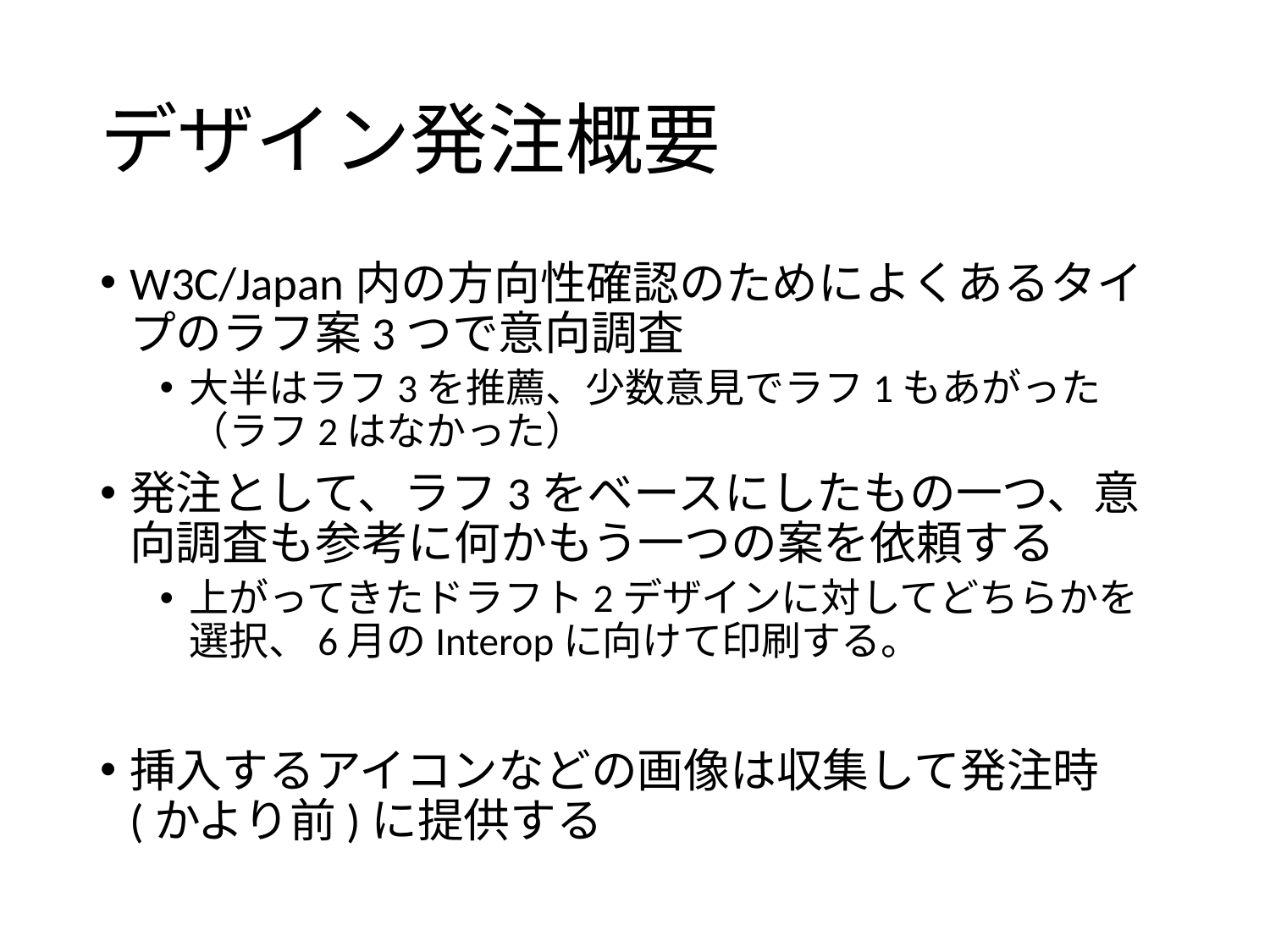

# デザイン発注概要
W3C/Japan内の方向性確認のためによくあるタイプのラフ案3つで意向調査
大半はラフ3を推薦、少数意見でラフ1もあがった（ラフ2はなかった）
発注として、ラフ3をベースにしたもの一つ、意向調査も参考に何かもう一つの案を依頼する
上がってきたドラフト2デザインに対してどちらかを選択、6月のInteropに向けて印刷する。

挿入するアイコンなどの画像は収集して発注時(かより前)に提供する